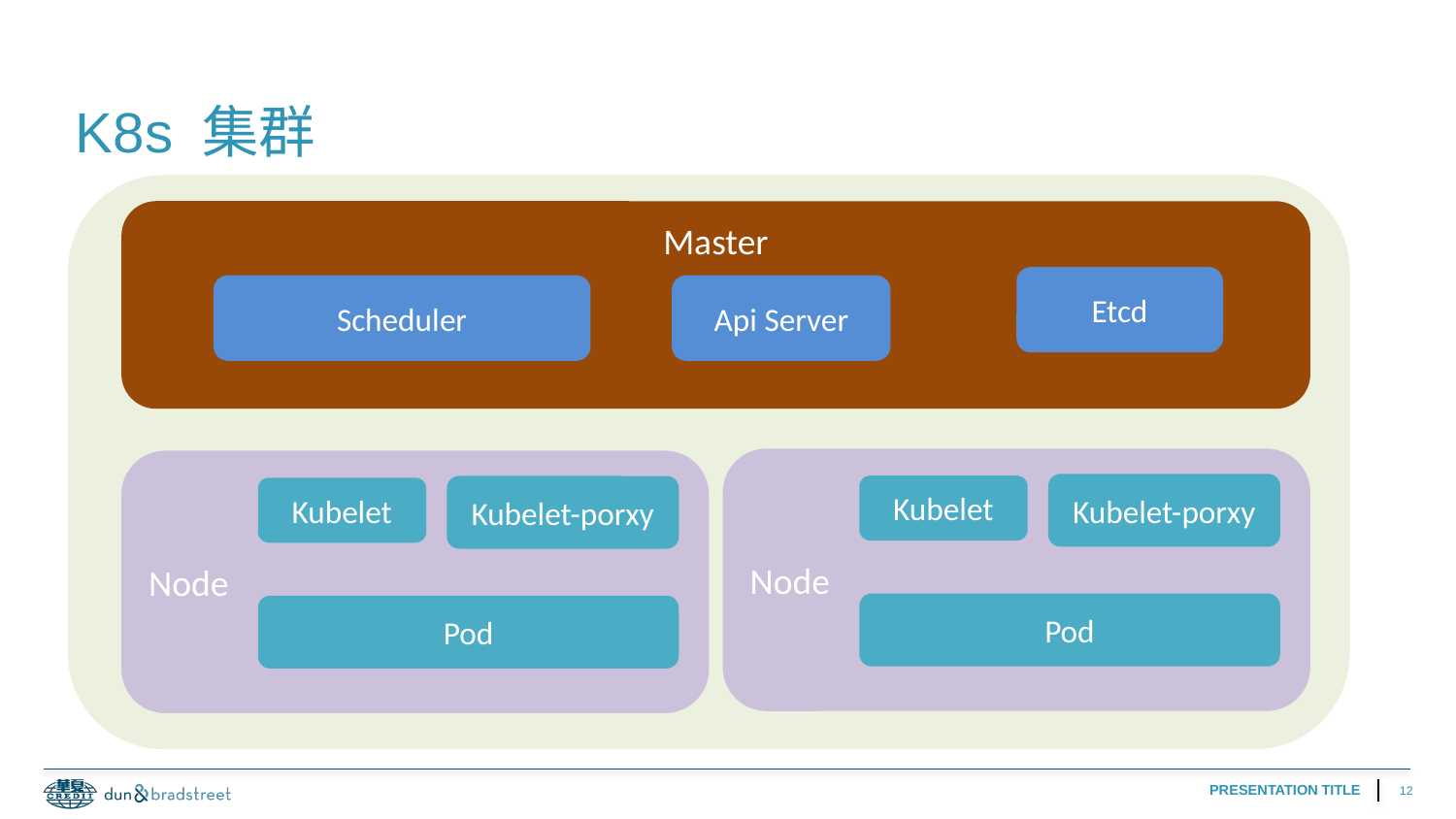

K8s 集群
Replication controllser
[ReplicaSet]

Master
Etcd
Scheduler
Api Server
HELM
Worker/Node
Node
Kubelet-porxy
Kubelet
Pod
Node
Kubelet-porxy
Kubelet
Pod